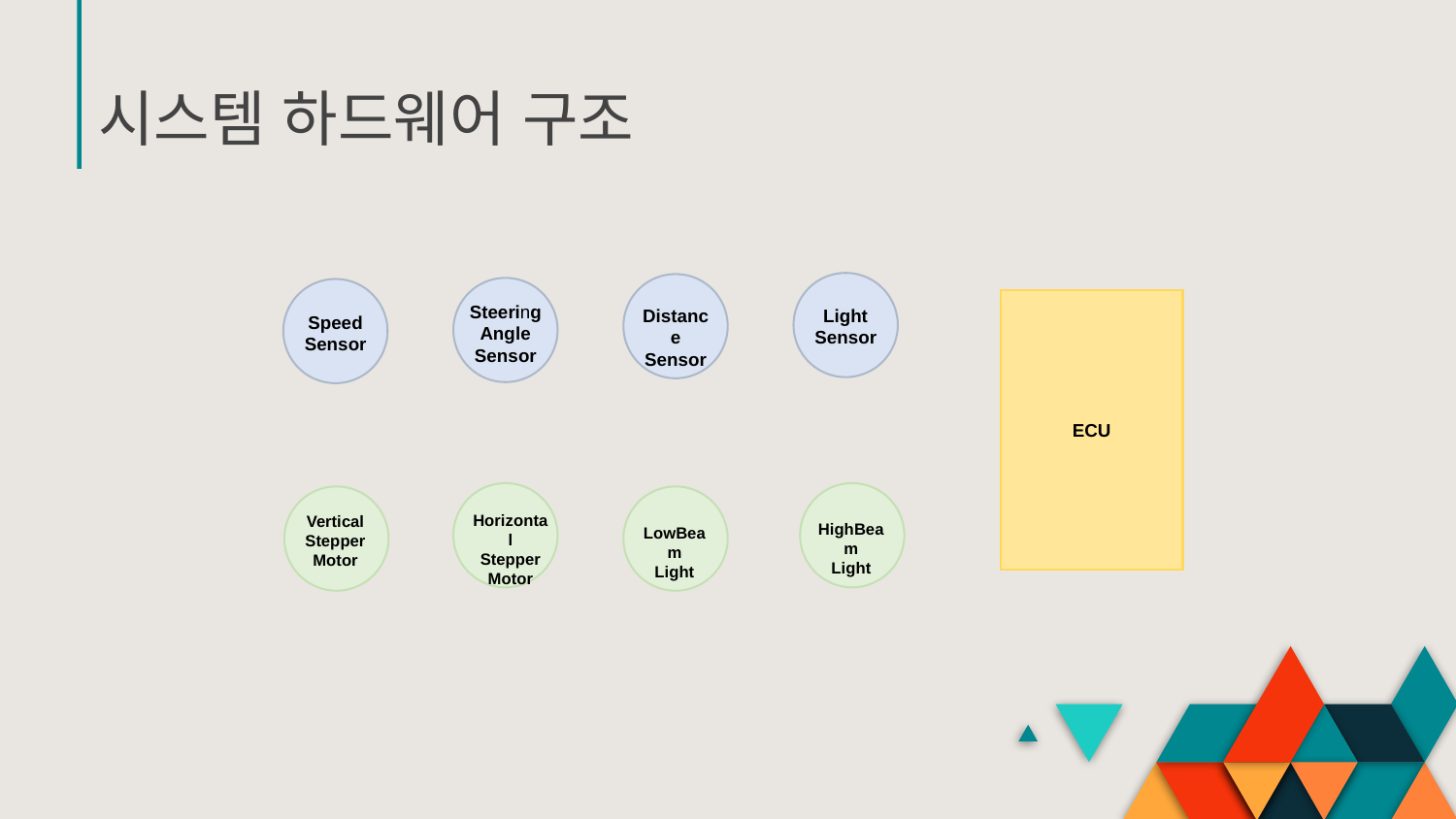

# 시스템 하드웨어 구조

ECU
Steering
Angle
Sensor
Distance
Sensor
Light
Sensor
Speed
Sensor

Horizontal
Stepper
Motor
Vertical
Stepper
Motor
HighBeam
Light
LowBeam
Light